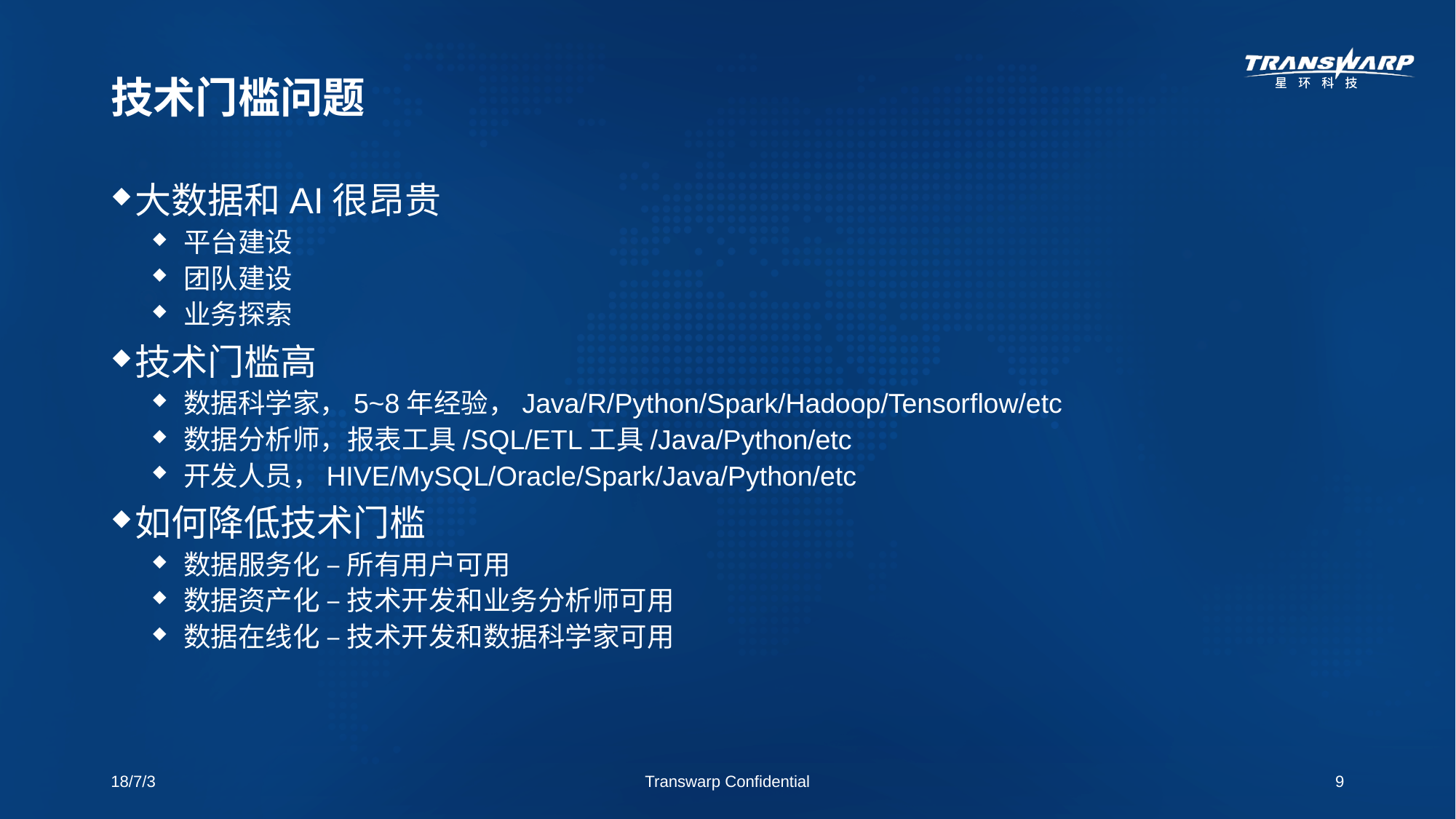

# 技术门槛问题
大数据和AI很昂贵
平台建设
团队建设
业务探索
技术门槛高
数据科学家，5~8年经验，Java/R/Python/Spark/Hadoop/Tensorflow/etc
数据分析师，报表工具/SQL/ETL工具/Java/Python/etc
开发人员，HIVE/MySQL/Oracle/Spark/Java/Python/etc
如何降低技术门槛
数据服务化 – 所有用户可用
数据资产化 – 技术开发和业务分析师可用
数据在线化 – 技术开发和数据科学家可用

18/7/3
Transwarp Confidential
9